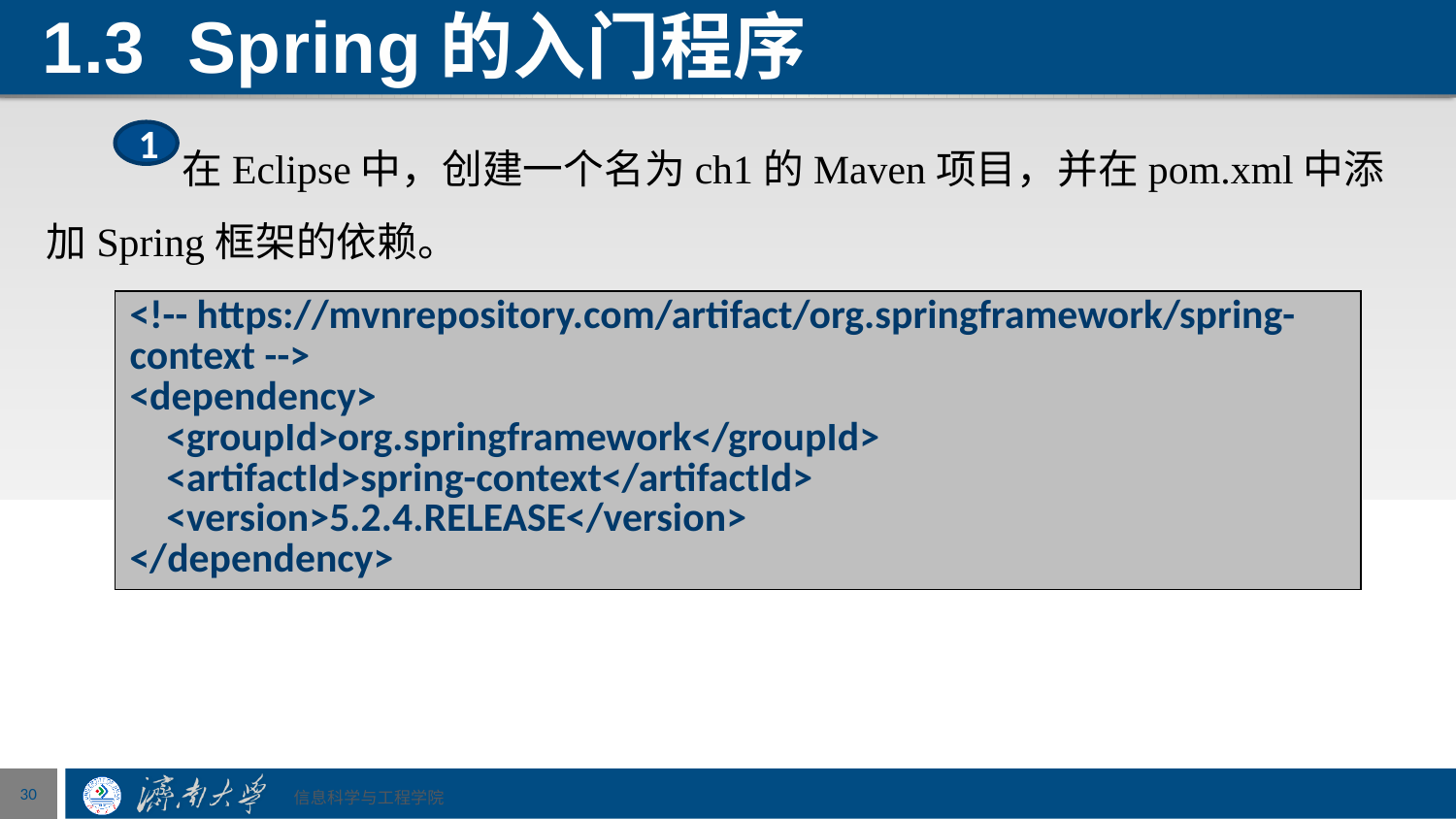

# 1.3  Spring的入门程序
              在Eclipse中，创建一个名为ch1的Maven项目，并在pom.xml中添加Spring框架的依赖。
1
| <!-- https://mvnrepository.com/artifact/org.springframework/spring-context --> <dependency> <groupId>org.springframework</groupId> <artifactId>spring-context</artifactId> <version>5.2.4.RELEASE</version> </dependency> |
| --- |